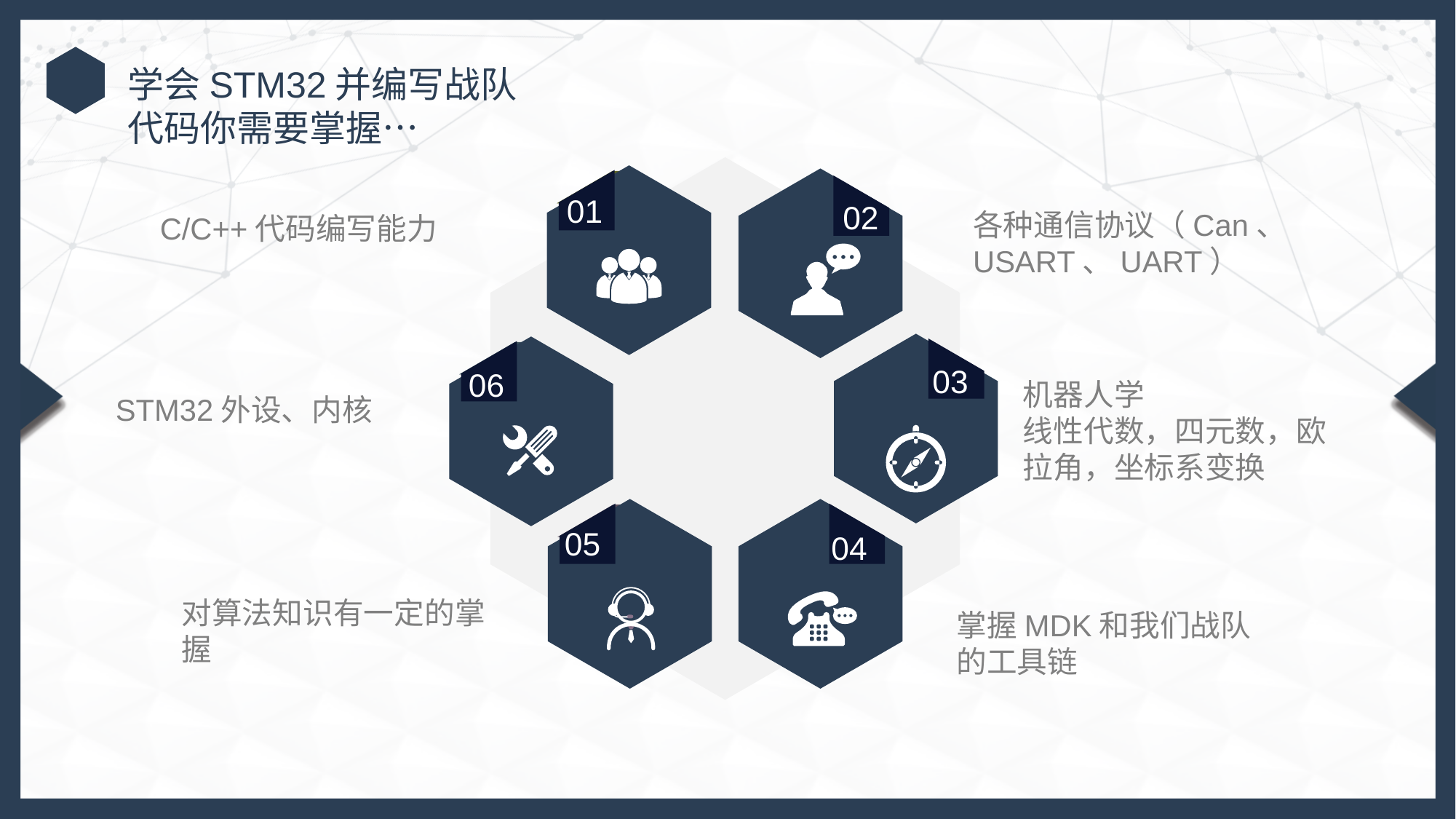

学会STM32并编写战队代码你需要掌握…

01
02
各种通信协议（Can、USART、UART）
C/C++代码编写能力

03
06
机器人学
线性代数，四元数，欧拉角，坐标系变换
STM32外设、内核

05
04

对算法知识有一定的掌握

掌握MDK和我们战队的工具链